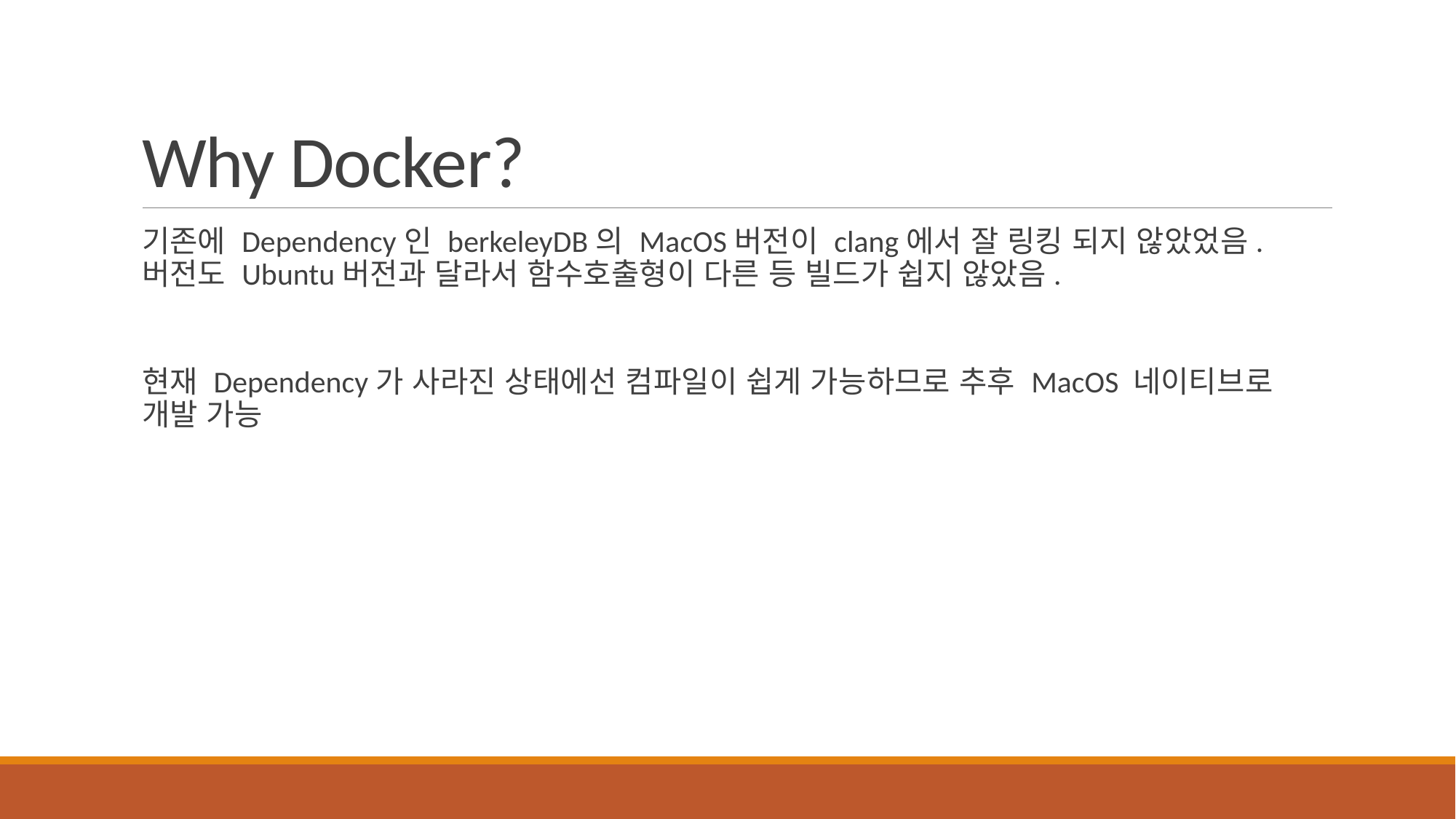

# Why Docker?
기존에 Dependency인 berkeleyDB의 MacOS버전이 clang에서 잘 링킹 되지 않았었음. 버전도 Ubuntu버전과 달라서 함수호출형이 다른 등 빌드가 쉽지 않았음.

현재 Dependency가 사라진 상태에선 컴파일이 쉽게 가능하므로 추후 MacOS 네이티브로 개발 가능